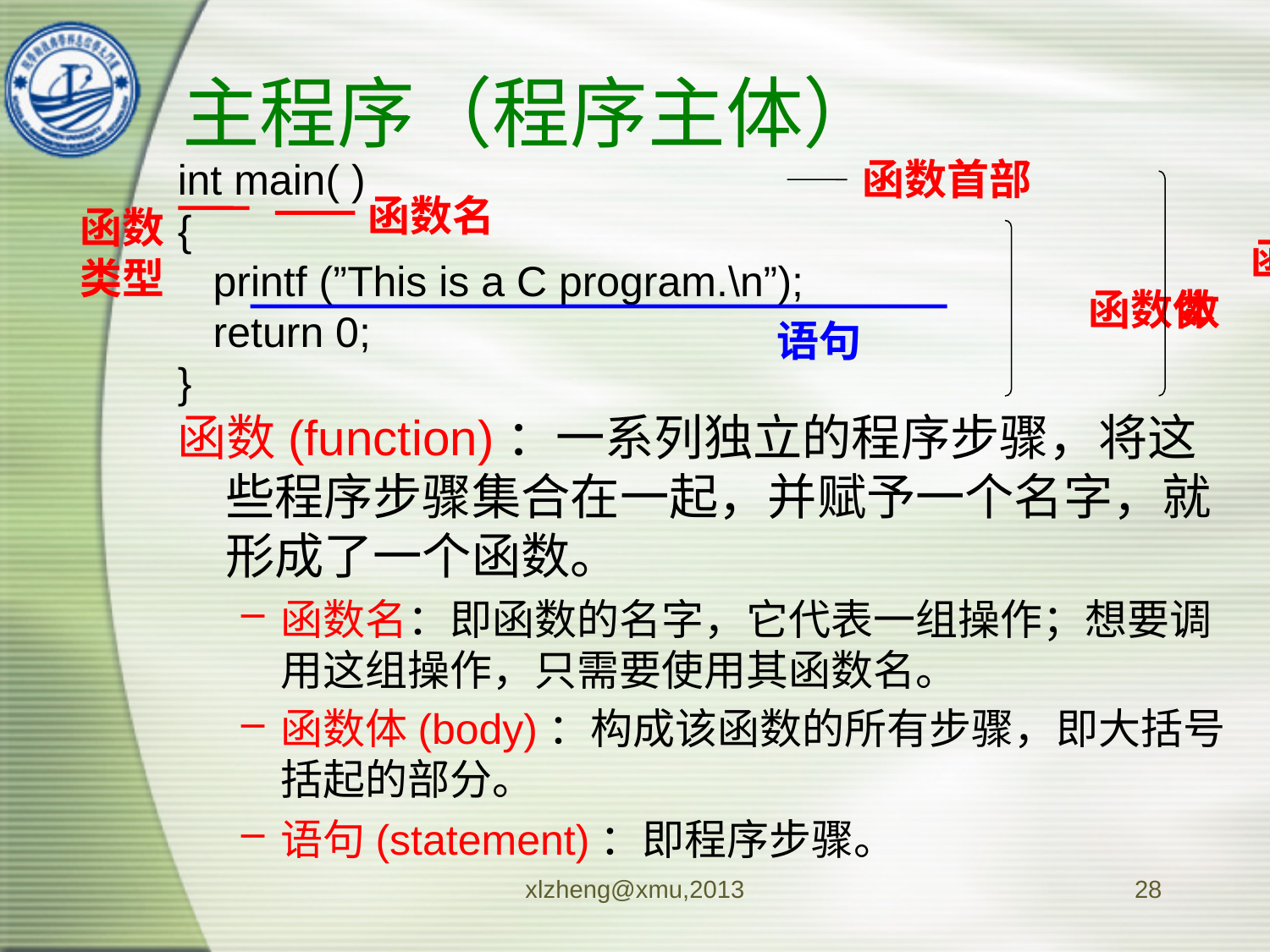

# 主程序（程序主体）
int main( )
{
   printf (”This is a C program.\n”);
   return 0;
}
函数(function)：一系列独立的程序步骤，将这些程序步骤集合在一起，并赋予一个名字，就形成了一个函数。
函数名：即函数的名字，它代表一组操作；想要调用这组操作，只需要使用其函数名。
函数体(body)：构成该函数的所有步骤，即大括号括起的部分。
语句(statement)：即程序步骤。
函数首部

	         函
         数
函数名

函数
类型

	                函数体

语句
xlzheng@xmu,2013
28